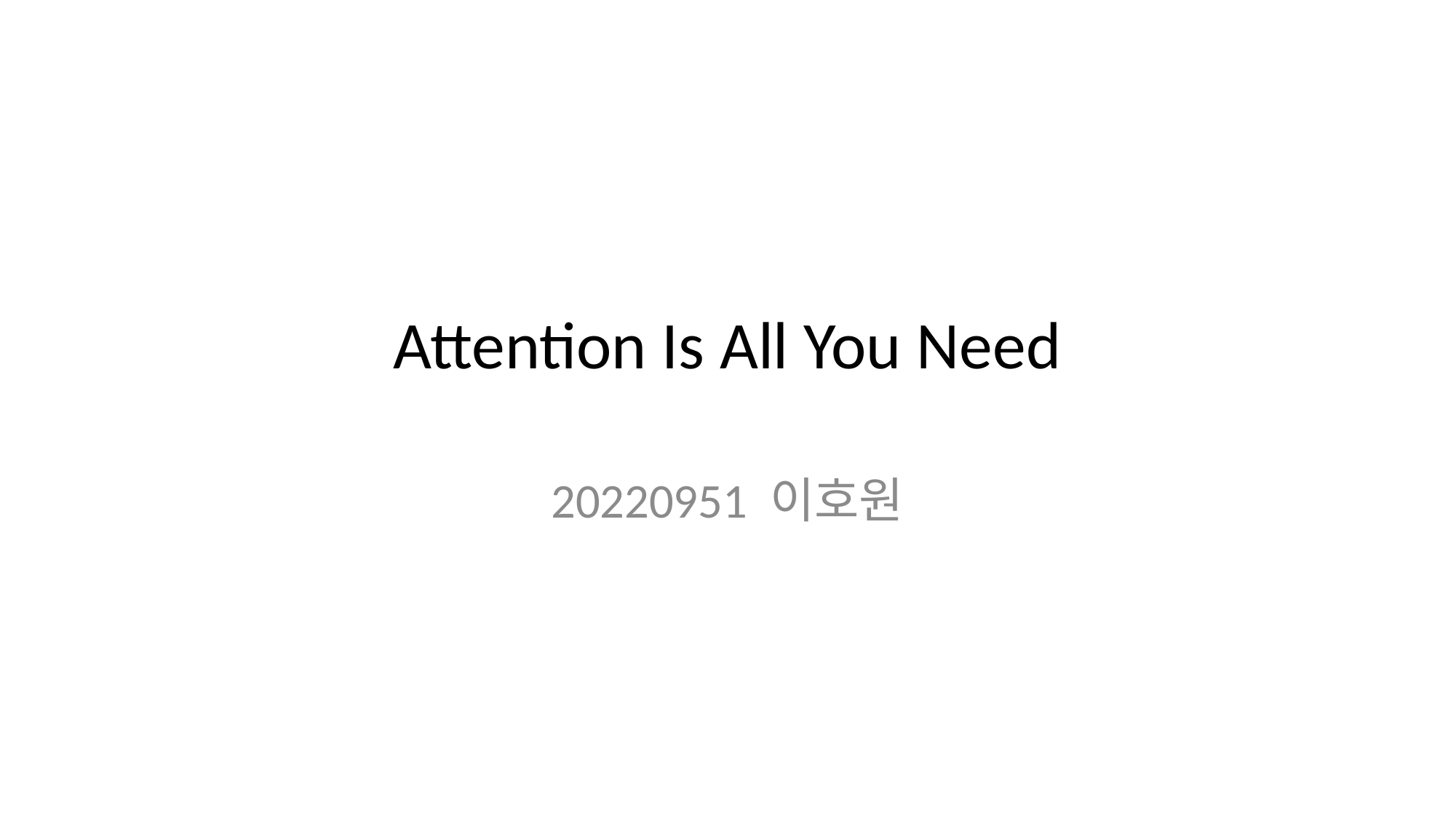

# Attention Is All You Need
20220951 이호원